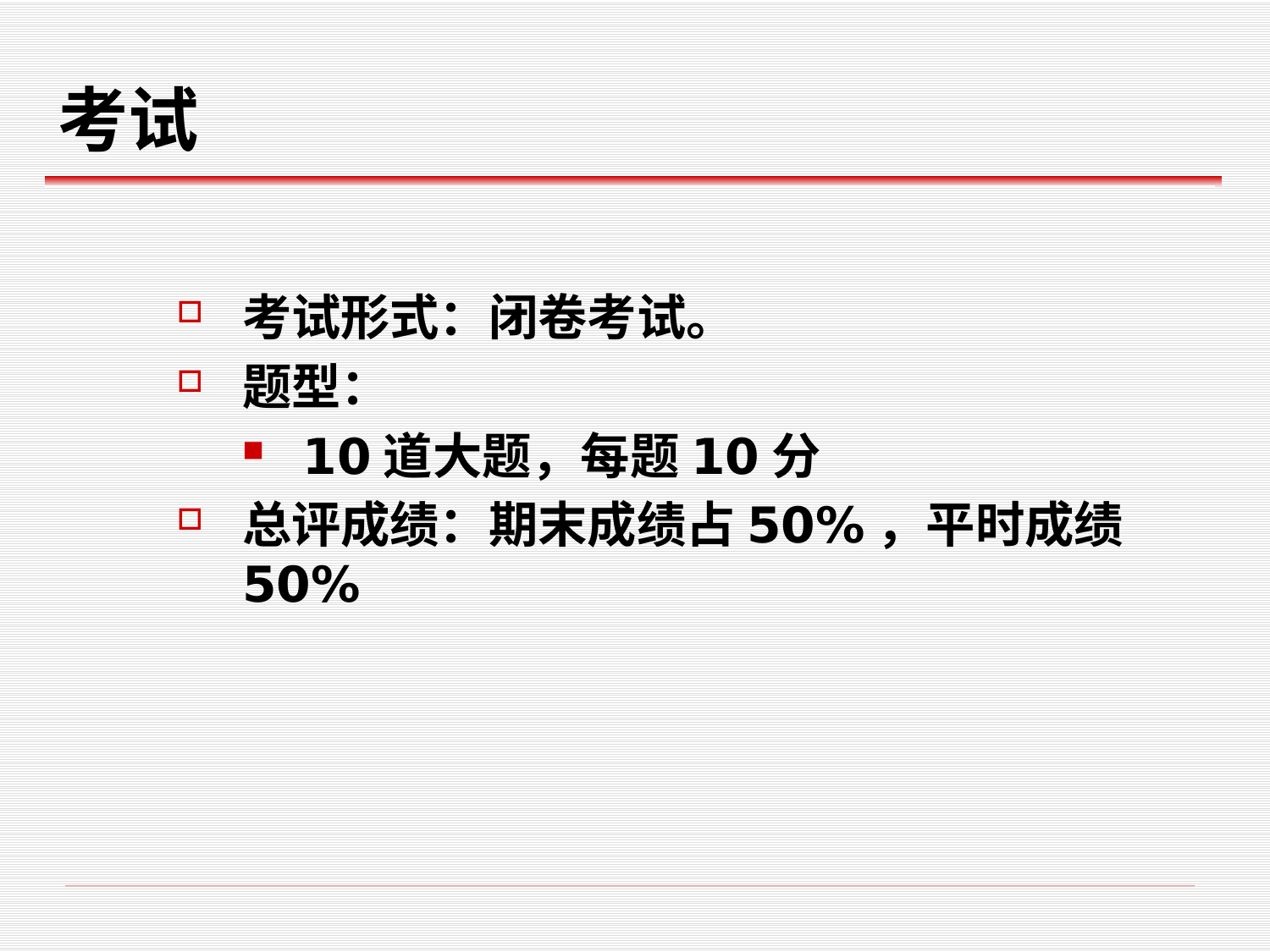

# 考试
考试形式：闭卷考试。
题型：
10道大题，每题10分
总评成绩：期末成绩占50%，平时成绩50%
2